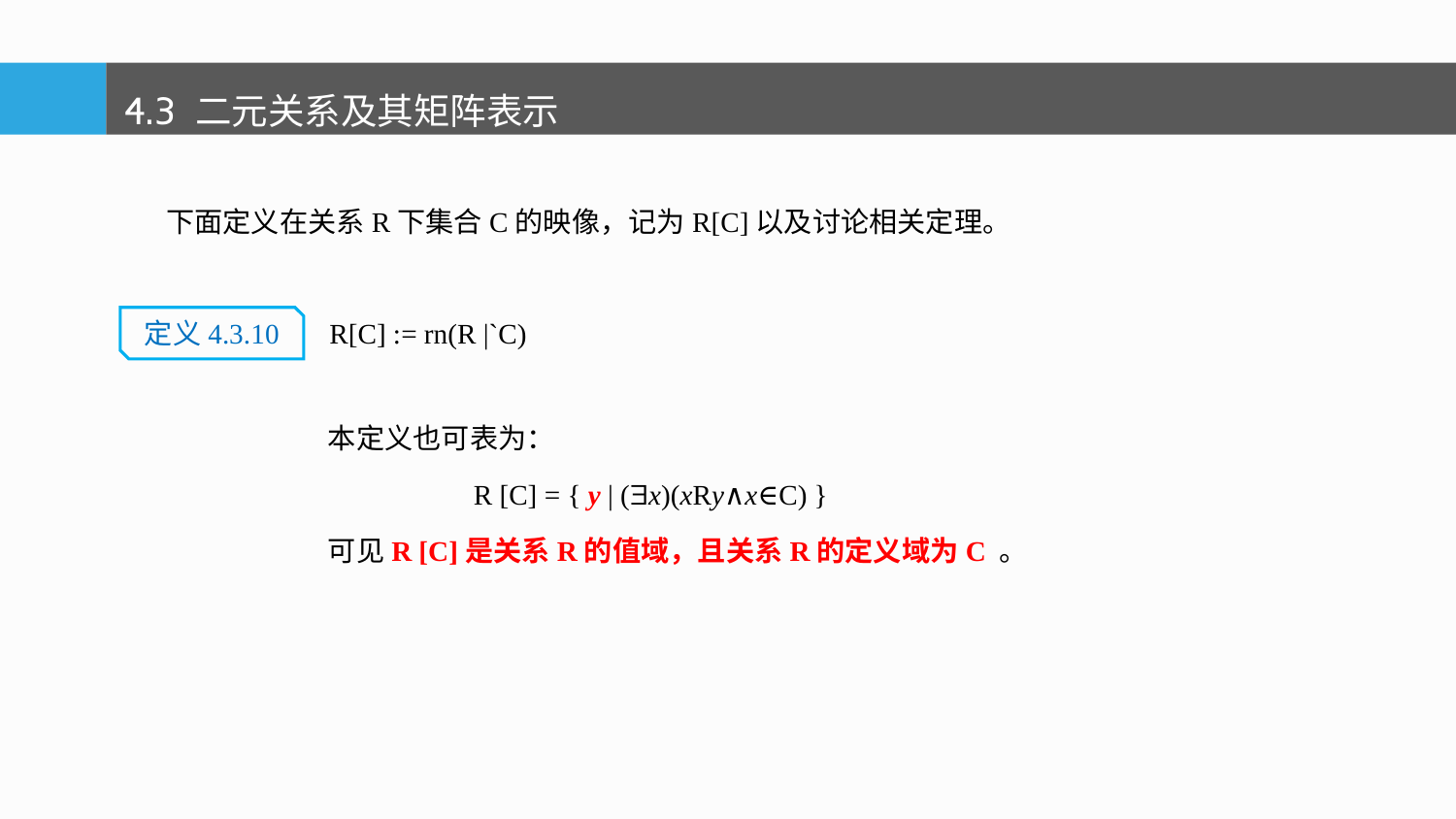

4.3 二元关系及其矩阵表示

下面定义在关系R下集合C的映像，记为R[C]以及讨论相关定理。

定义4.3.10
R[C] := rn(R |ˋC)
本定义也可表为：
	R [C] = { y | (∃x)(xRy∧x∈C) }
可见R [C]是关系R的值域，且关系R的定义域为C 。